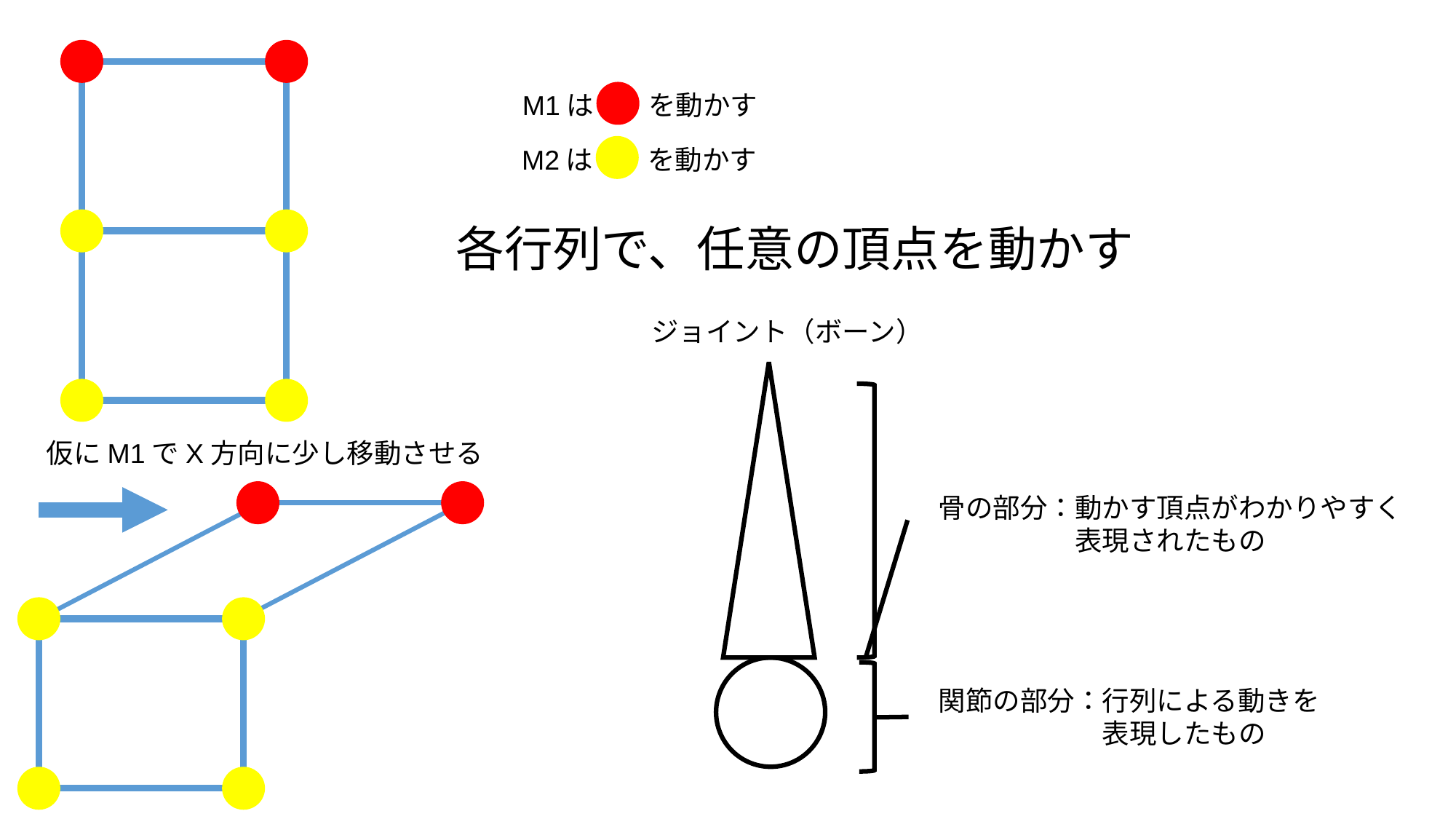

M1は　　を動かす

M2は　　を動かす

各行列で、任意の頂点を動かす
ジョイント（ボーン）

仮にM1でX方向に少し移動させる

骨の部分：動かす頂点がわかりやすく
	　表現されたもの

関節の部分：行列による動きを
	　　表現したもの